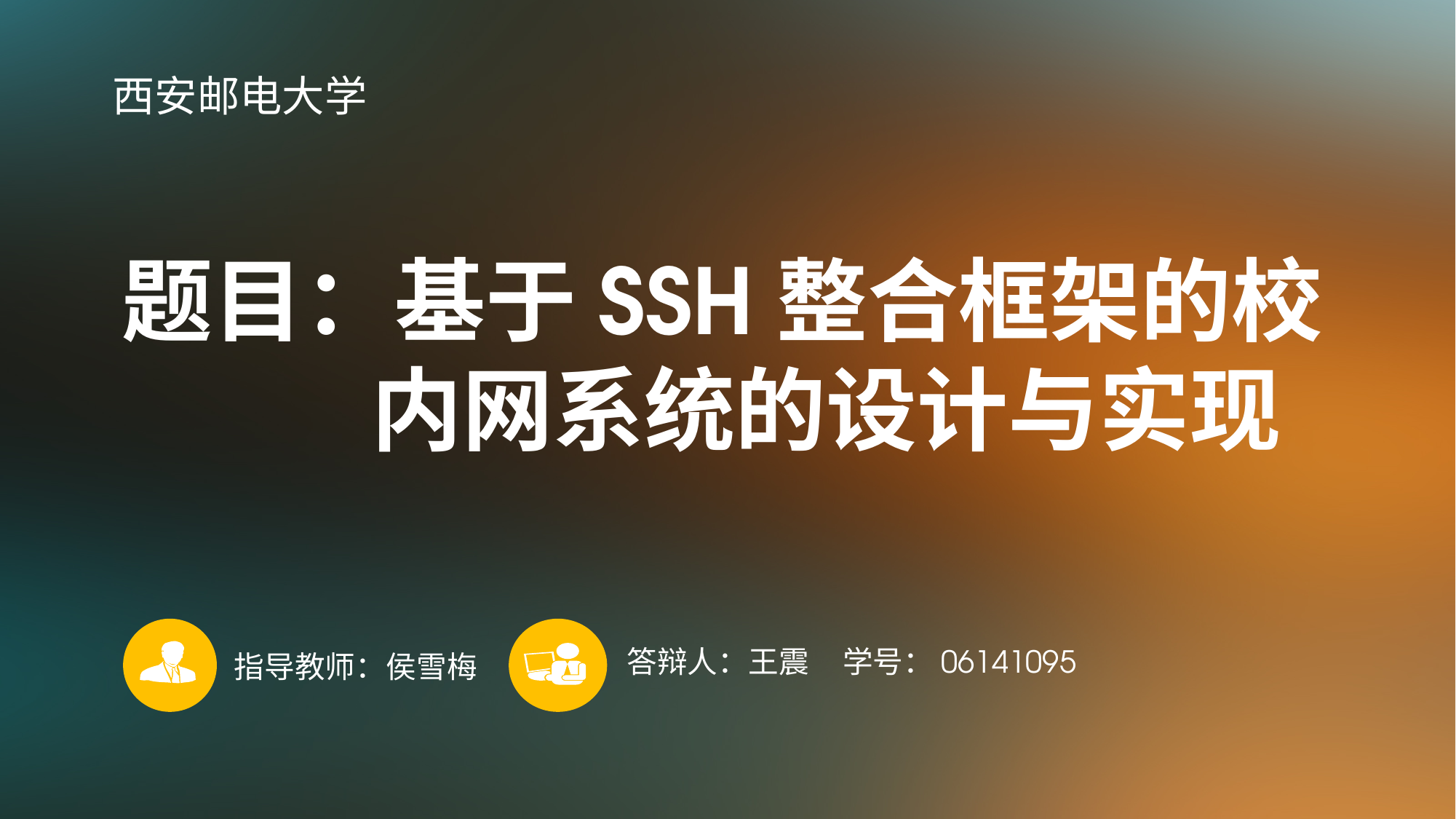

西安邮电大学
题目：基于SSH整合框架的校
           内网系统的设计与实现

         答辩人：王震     学号：06141095
   指导教师：侯雪梅